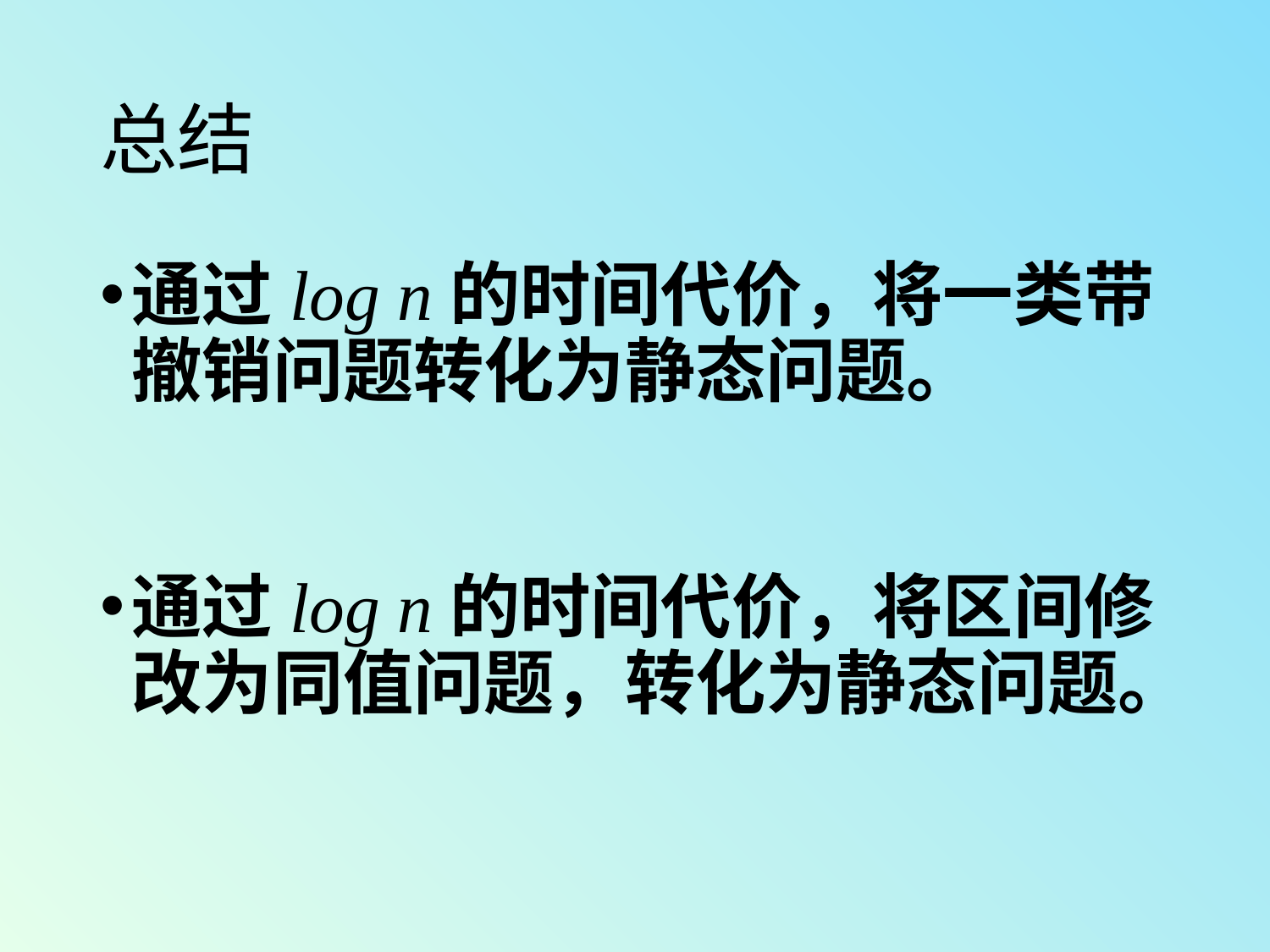

# 总结
通过log n的时间代价，将一类带撤销问题转化为静态问题。

通过log n的时间代价，将区间修改为同值问题，转化为静态问题。